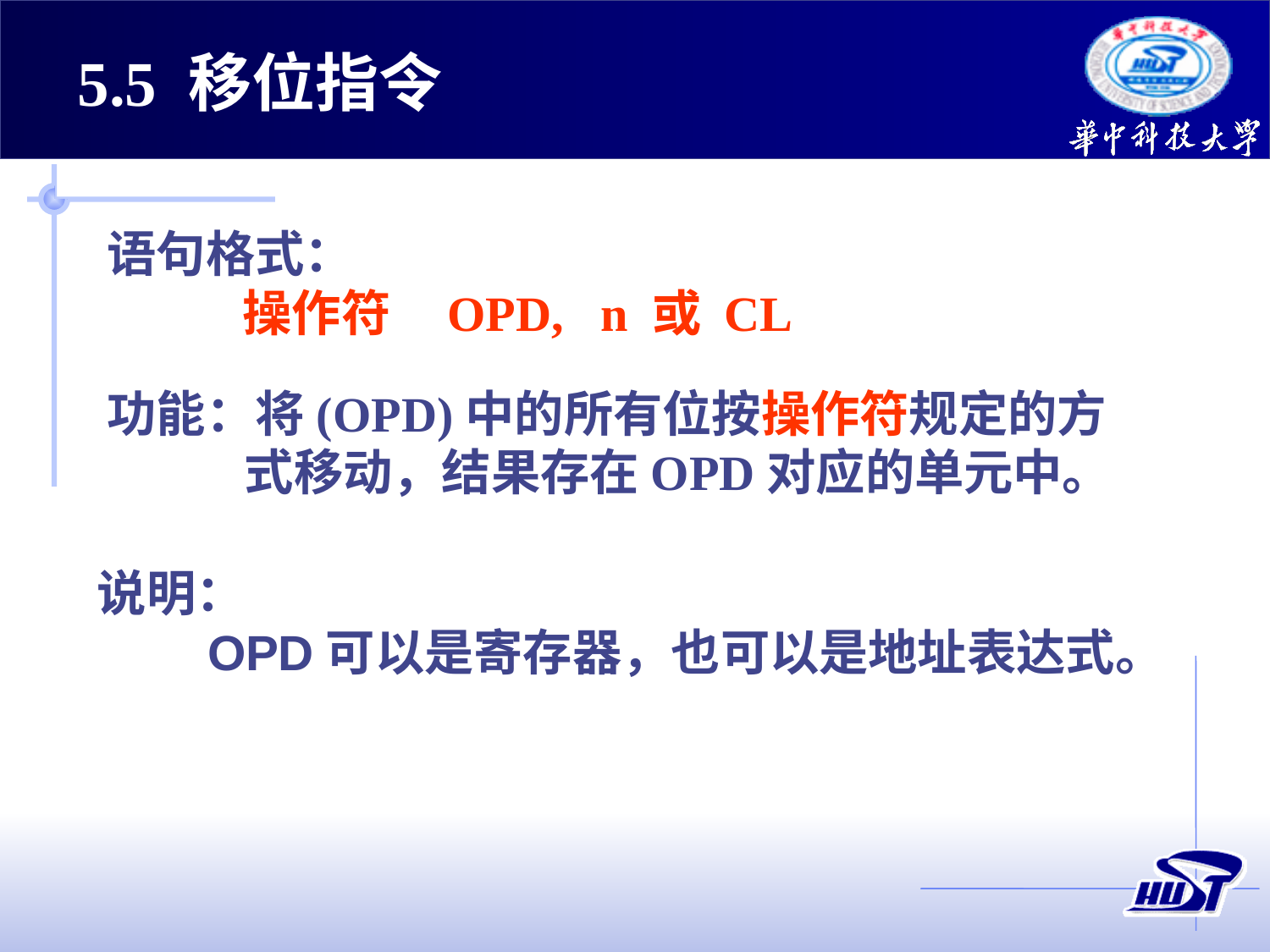

5.5 移位指令
语句格式：
           操作符    OPD,   n 或 CL
功能：将(OPD)中的所有位按操作符规定的方式移动，结果存在OPD对应的单元中。
说明：
        OPD可以是寄存器，也可以是地址表达式。